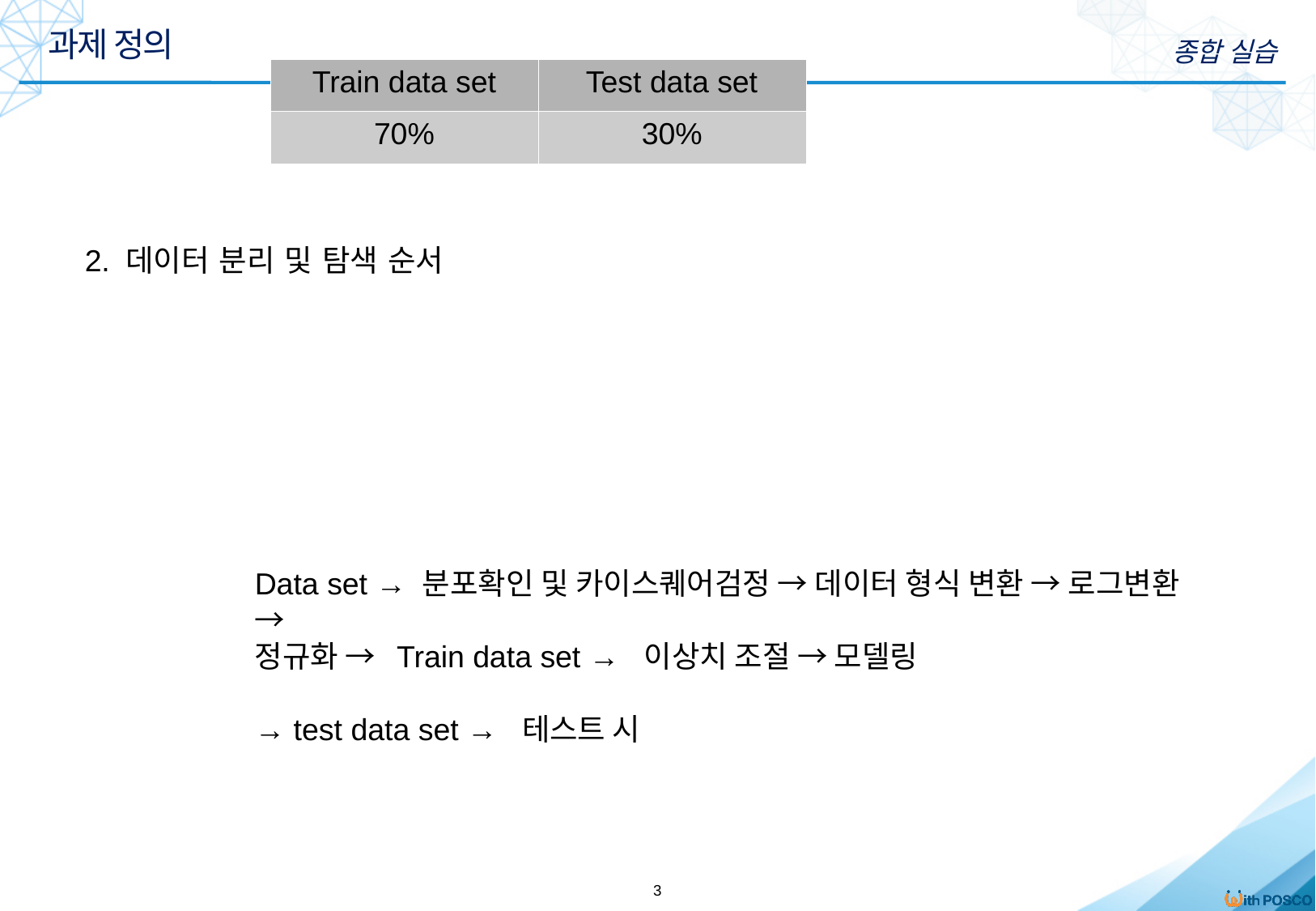

과제 정의
종합 실습
| Train data set | Test data set |
| --- | --- |
| 70% | 30% |
2. 데이터 분리 및 탐색 순서

Data set → 분포확인 및 카이스퀘어검정 → 데이터 형식 변환 → 로그변환 →
정규화 →  Train data set →  이상치 조절 → 모델링

→ test data set →  테스트 시